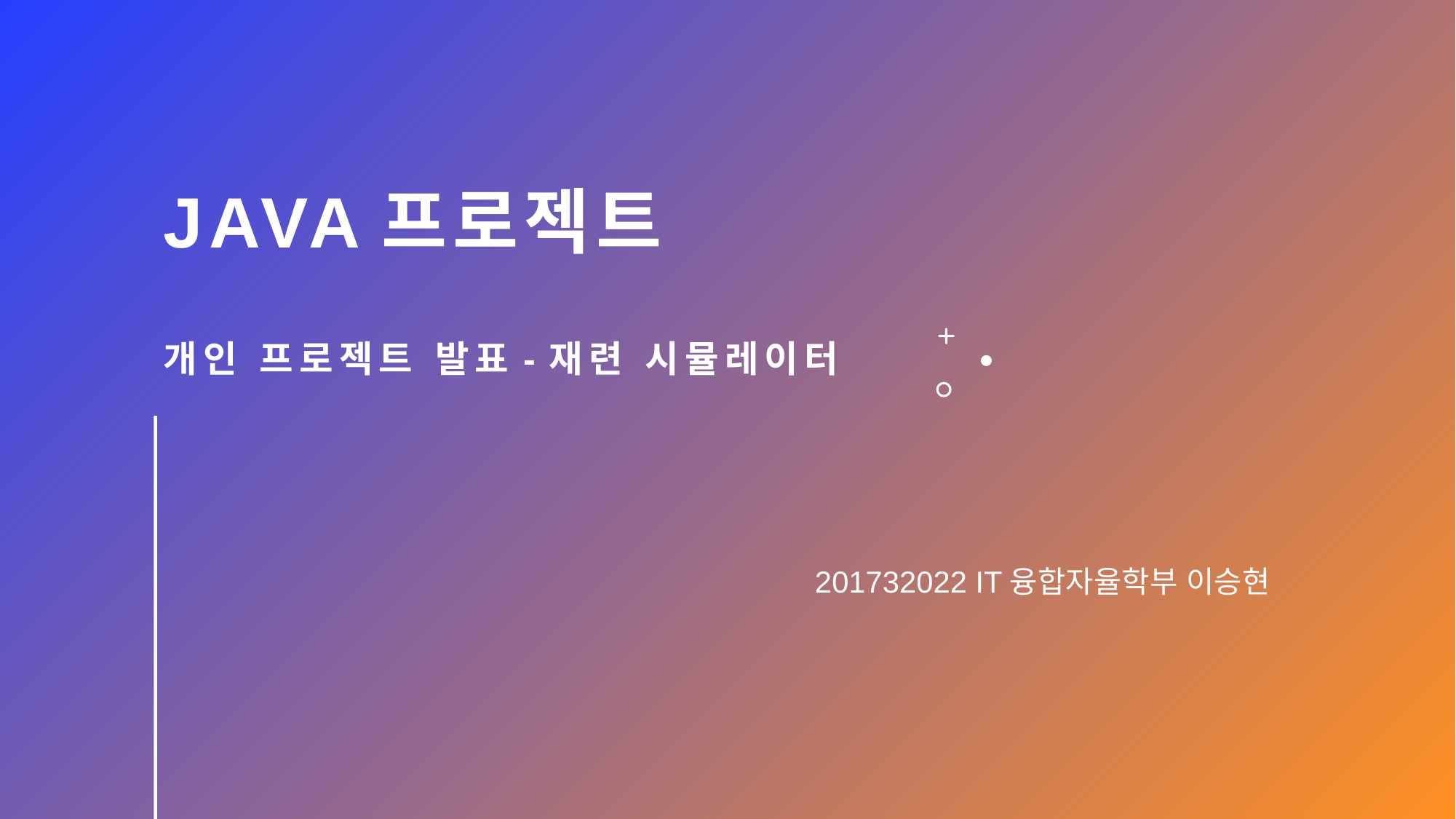

# JAVA프로젝트 개인 프로젝트 발표-재련 시뮬레이터
201732022 IT융합자율학부 이승현